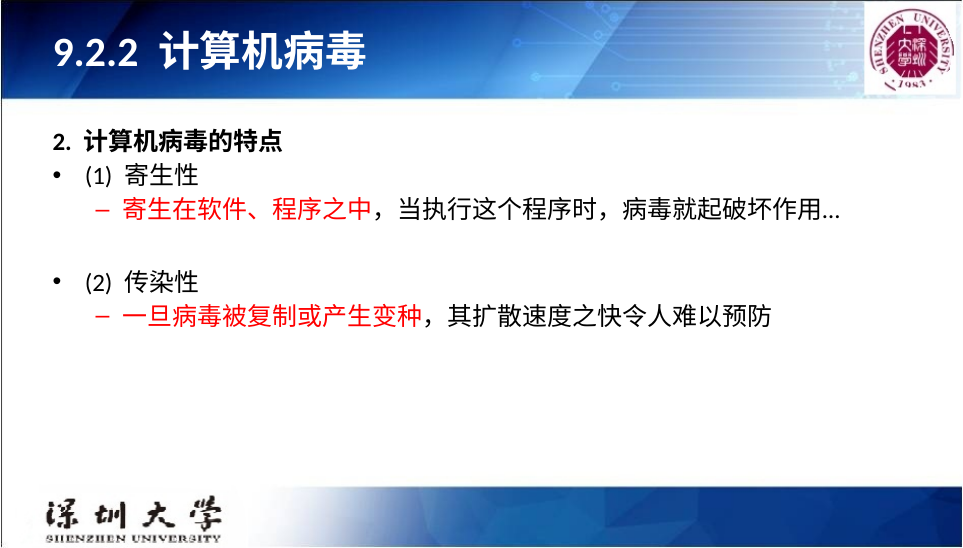

# 9.2.2 计算机病毒
2. 计算机病毒的特点
(1) 寄生性
寄生在软件、程序之中，当执行这个程序时，病毒就起破坏作用…

(2) 传染性
一旦病毒被复制或产生变种，其扩散速度之快令人难以预防
324